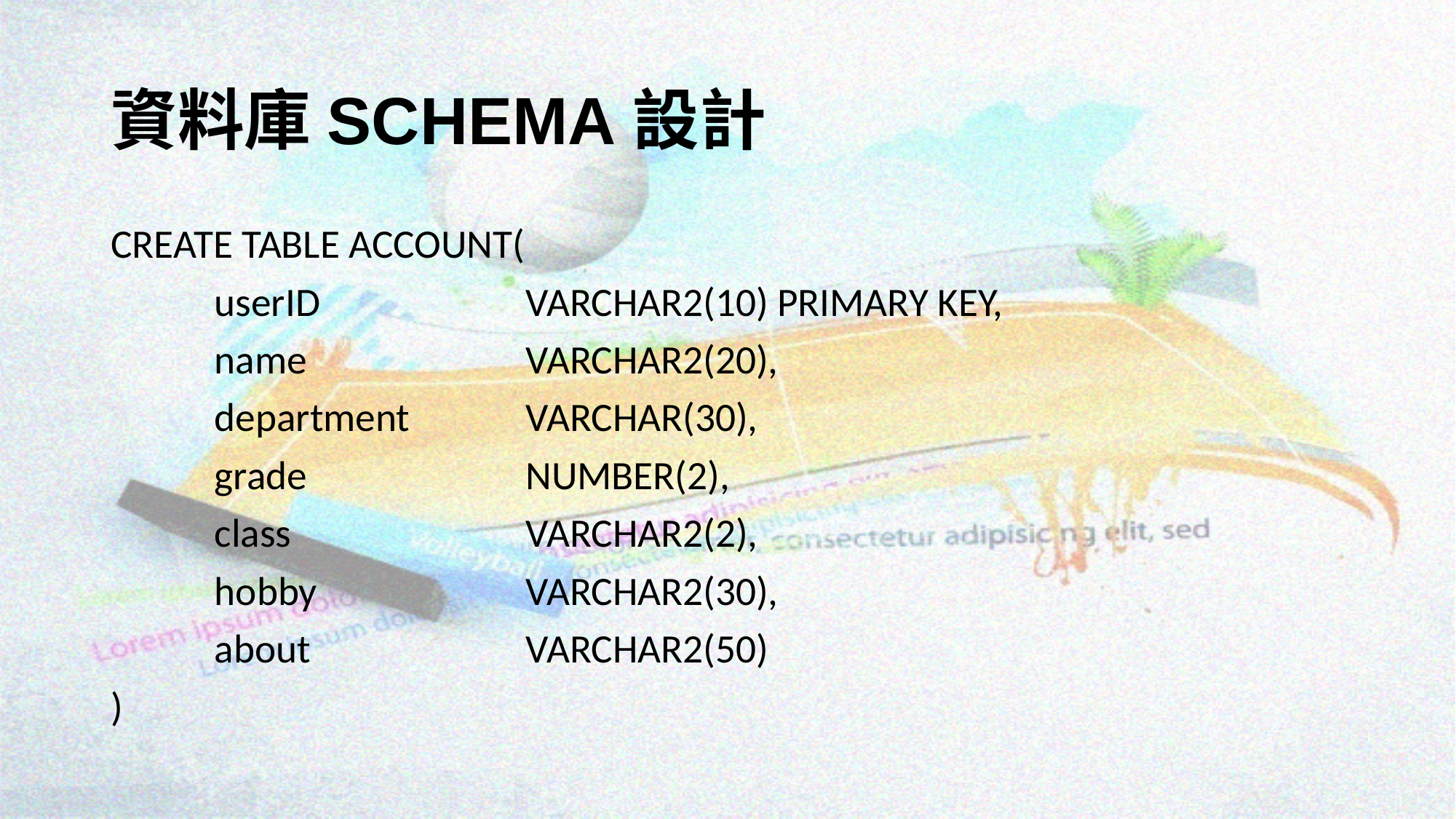

# 資料庫SCHEMA設計
CREATE TABLE ACCOUNT(
	userID		VARCHAR2(10) PRIMARY KEY,
	name			VARCHAR2(20),
	department		VARCHAR(30),
	grade			NUMBER(2),
	class			VARCHAR2(2),
	hobby			VARCHAR2(30),
	about			VARCHAR2(50)
)